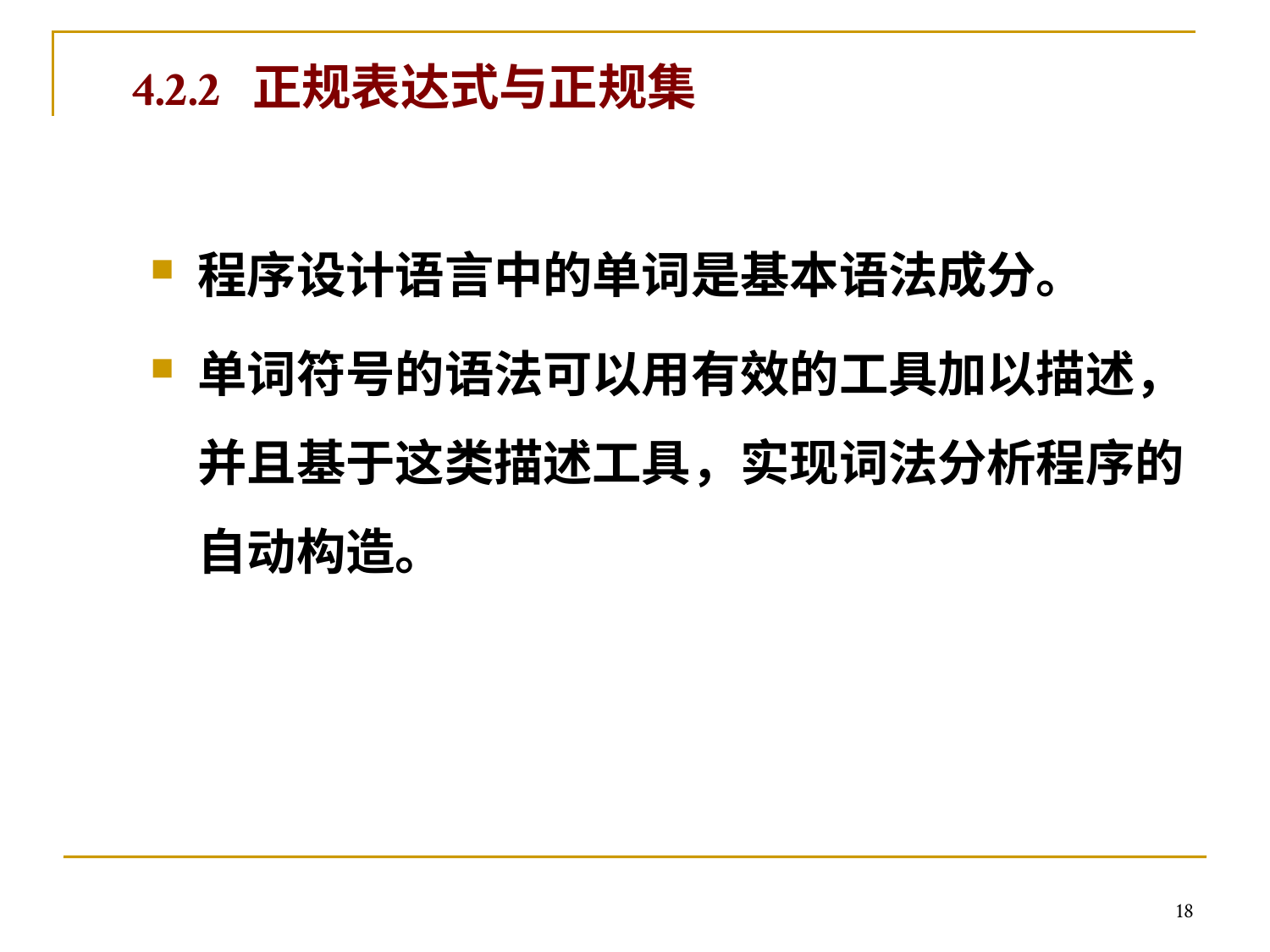

# 4.2.2  正规表达式与正规集
程序设计语言中的单词是基本语法成分。
单词符号的语法可以用有效的工具加以描述，并且基于这类描述工具，实现词法分析程序的自动构造。

18